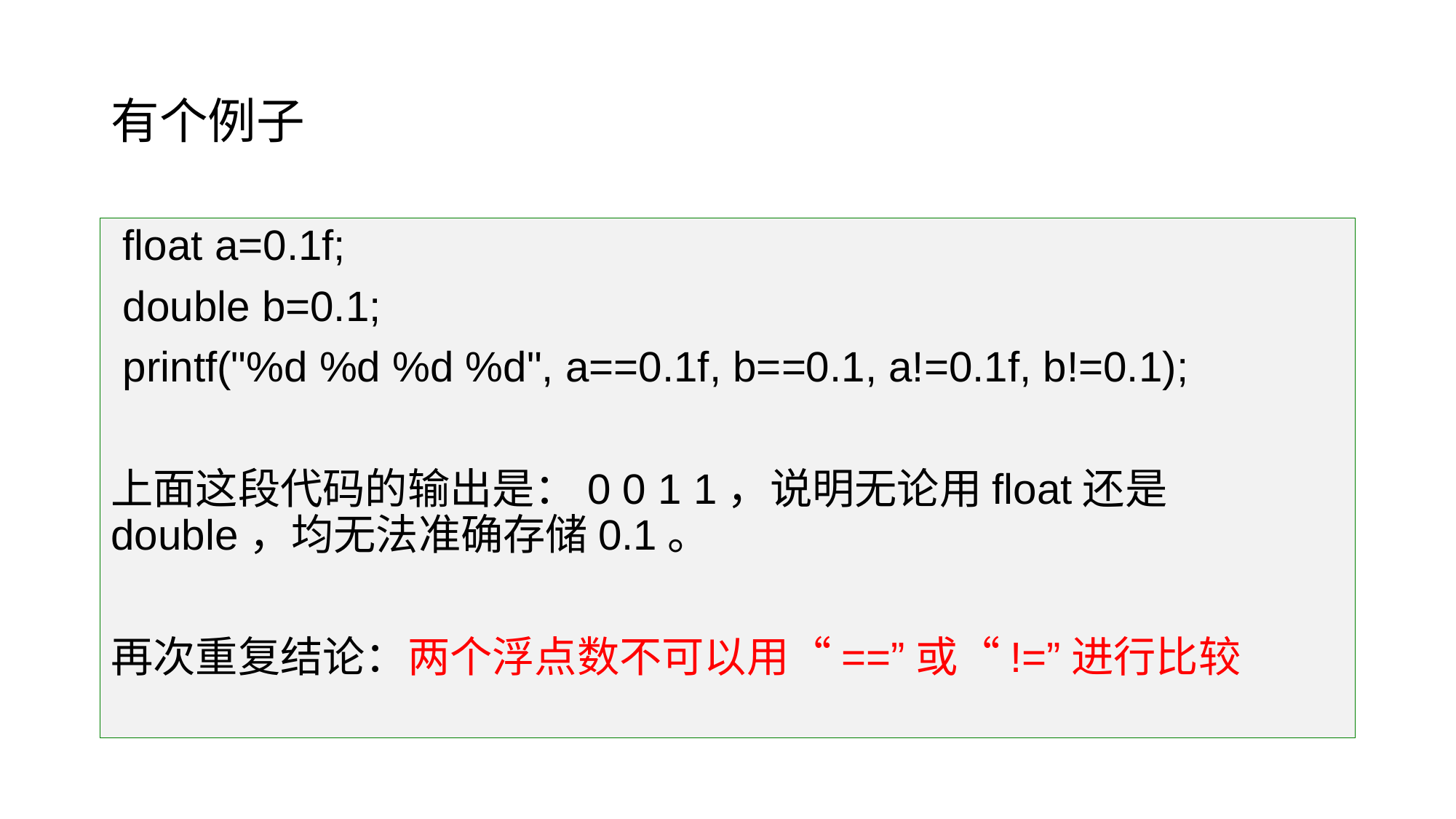

# 有个例子
 float a=0.1f;
 double b=0.1;
 printf("%d %d %d %d", a==0.1f, b==0.1, a!=0.1f, b!=0.1);

上面这段代码的输出是：0 0 1 1，说明无论用float还是double，均无法准确存储0.1。

再次重复结论：两个浮点数不可以用“==”或“!=”进行比较